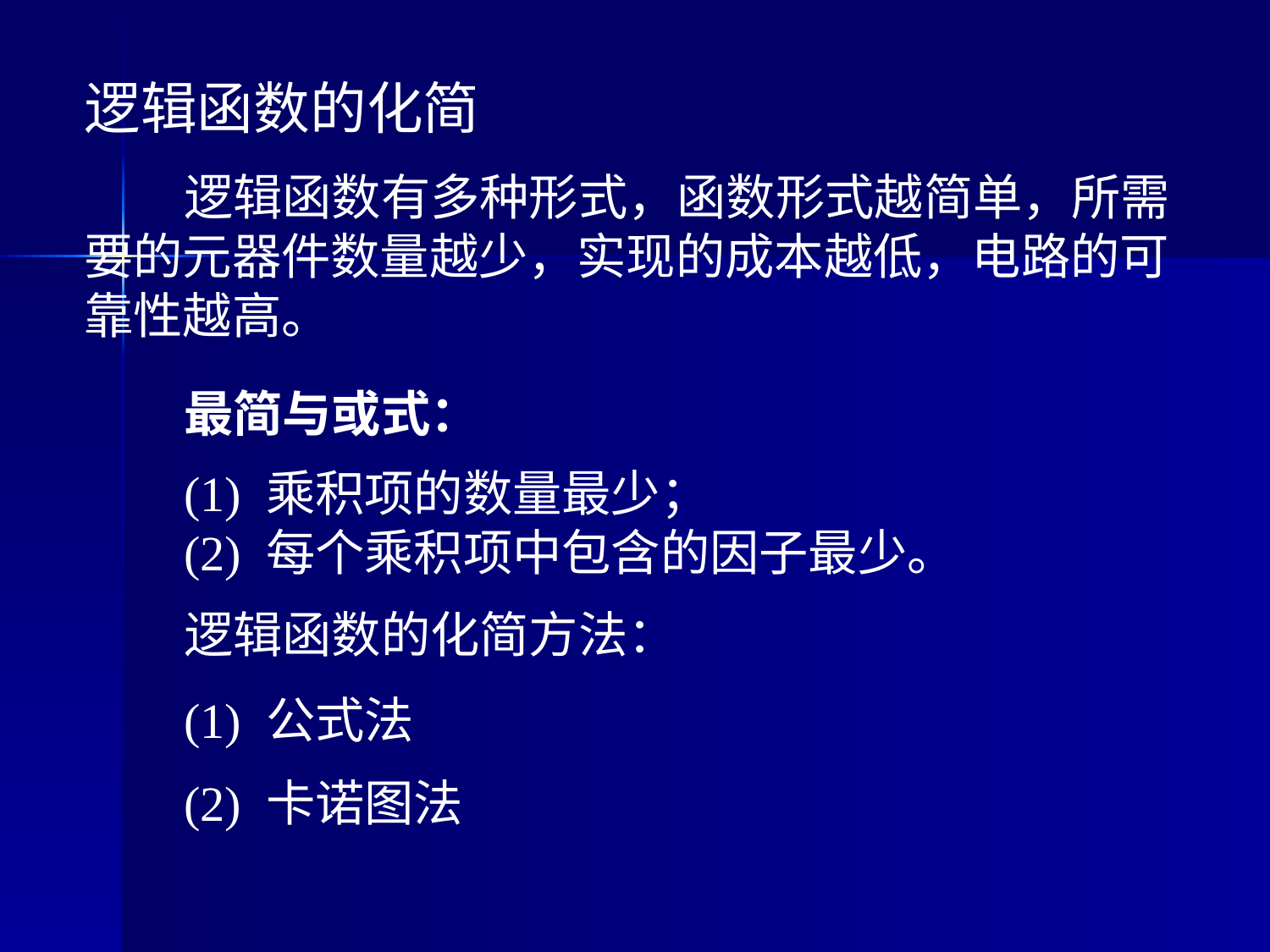

逻辑函数的化简
逻辑函数有多种形式，函数形式越简单，所需要的元器件数量越少，实现的成本越低，电路的可靠性越高。
最简与或式：
(1) 乘积项的数量最少；
(2) 每个乘积项中包含的因子最少。
逻辑函数的化简方法：
(1) 公式法
(2) 卡诺图法